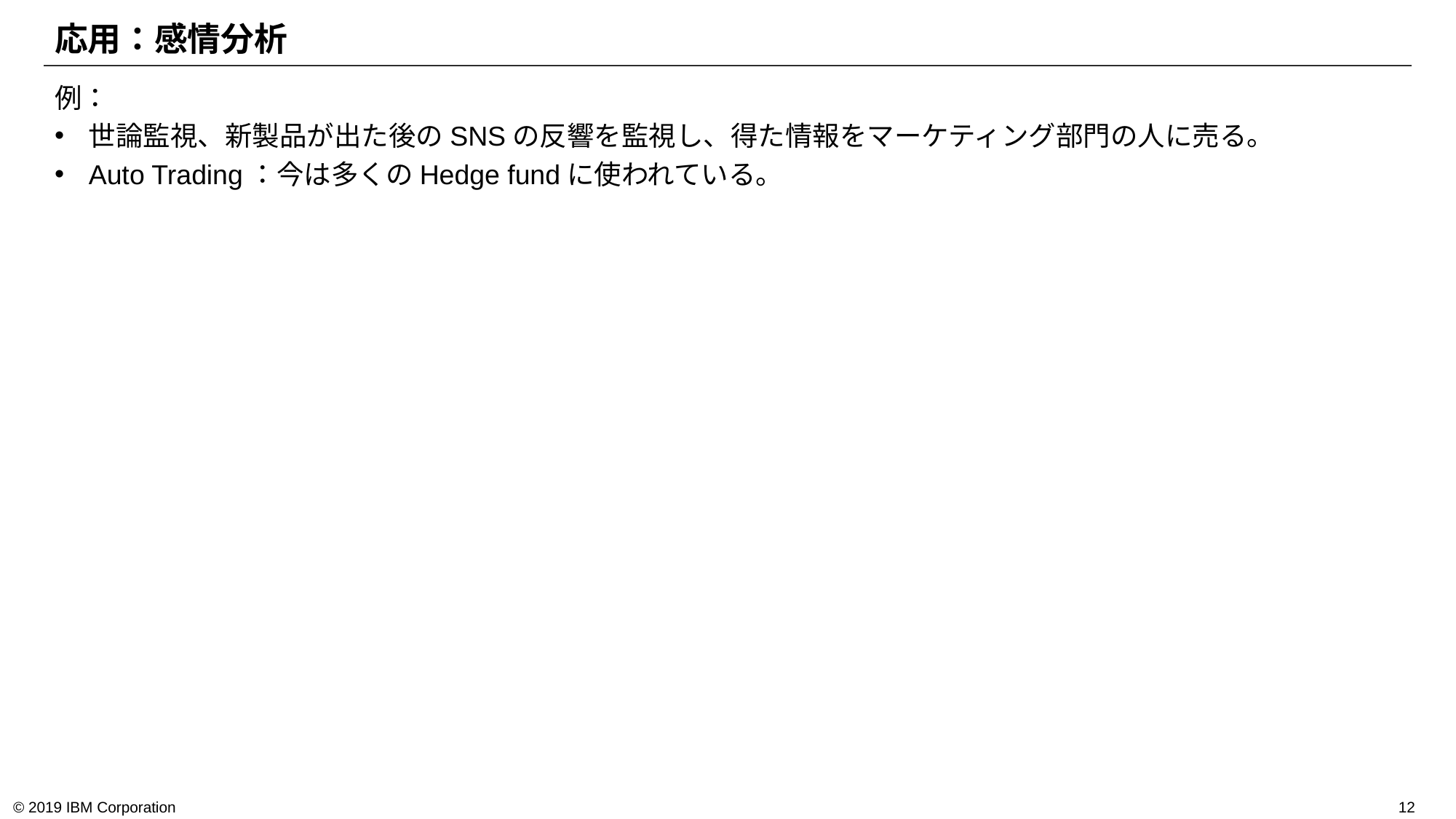

# 応用：感情分析
例：
世論監視、新製品が出た後のSNSの反響を監視し、得た情報をマーケティング部門の人に売る。
Auto Trading：今は多くのHedge fundに使われている。